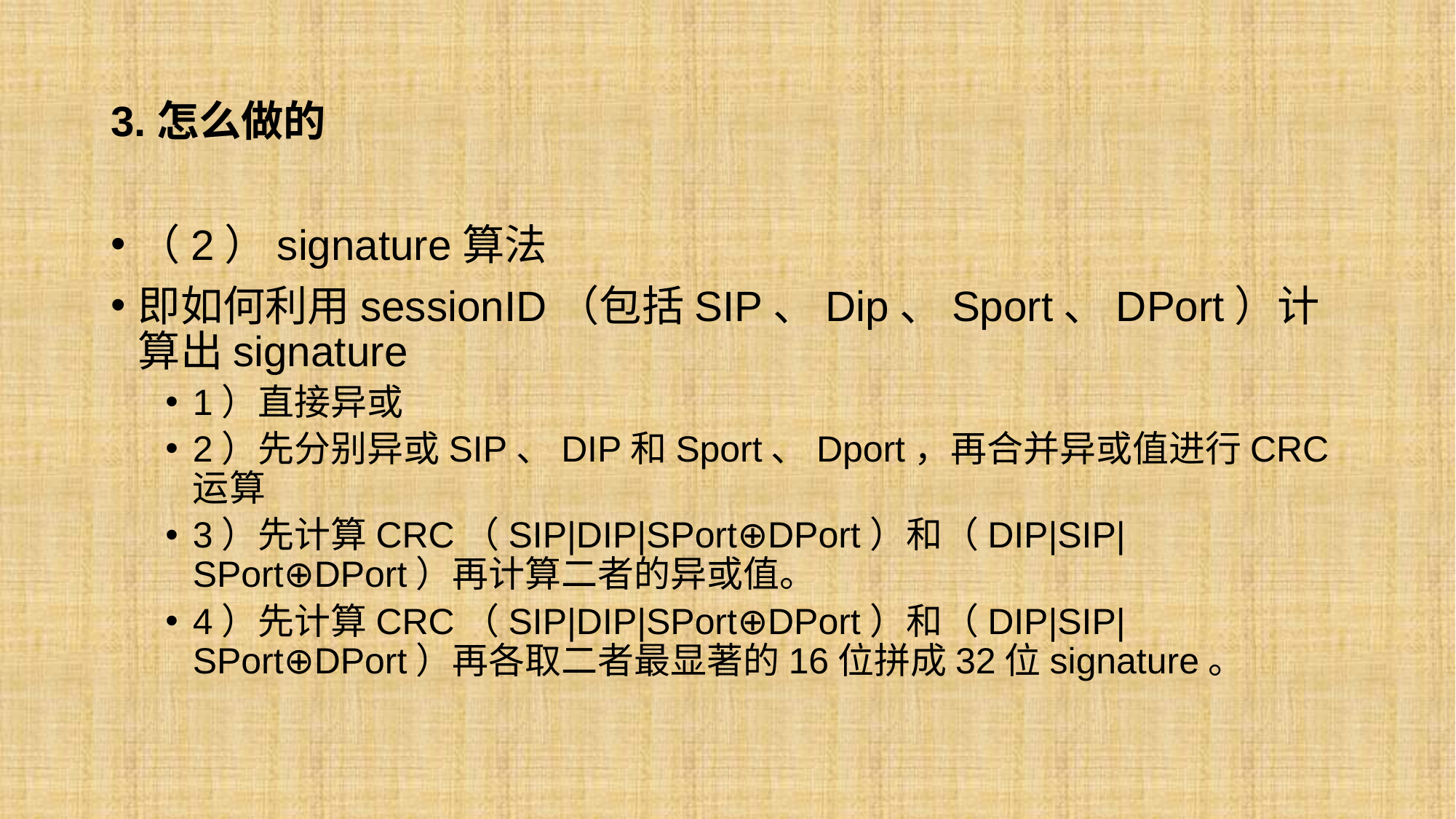

# 3.怎么做的
（2）signature算法
即如何利用sessionID（包括SIP、Dip、Sport、DPort）计算出signature
1）直接异或
2）先分别异或SIP、DIP和Sport、Dport，再合并异或值进行CRC运算
3）先计算CRC（SIP|DIP|SPort⊕DPort）和（DIP|SIP|SPort⊕DPort）再计算二者的异或值。
4）先计算CRC（SIP|DIP|SPort⊕DPort）和（DIP|SIP|SPort⊕DPort）再各取二者最显著的16位拼成32位signature。